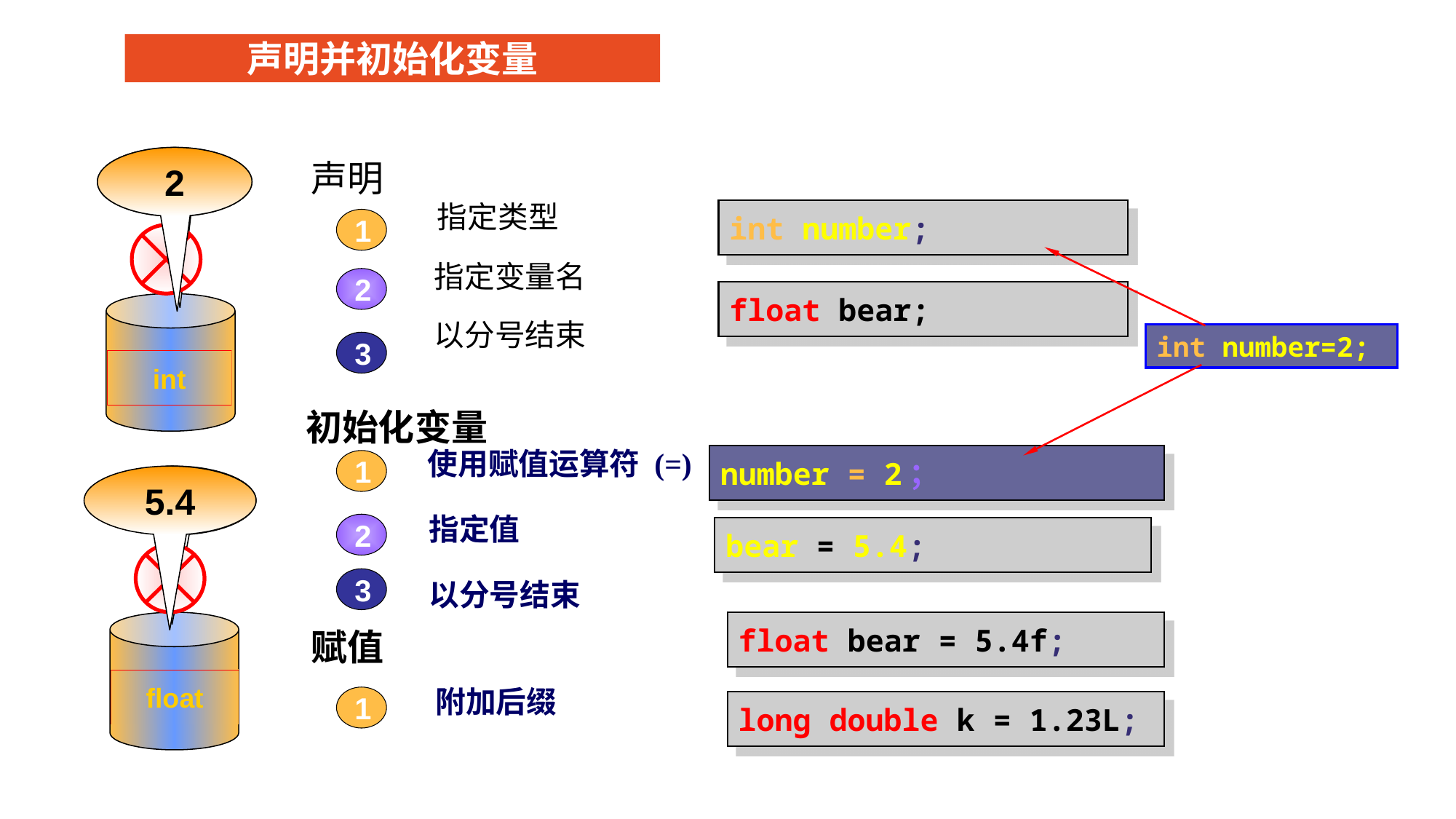

声明并初始化变量
盐
2
声明
 指定类型

 指定变量名

 以分号结束
int number;
1

int number=2;

2
float bear;
糖
3
int
初始化变量
 使用赋值运算符 (=)

 指定值

 以分号结束
number = 2；
1
5.4
胡椒粉
2
bear = 5.4;

3
float bear = 5.4f;
盐
赋值

 附加后缀
float
1
long double k = 1.23L;
20